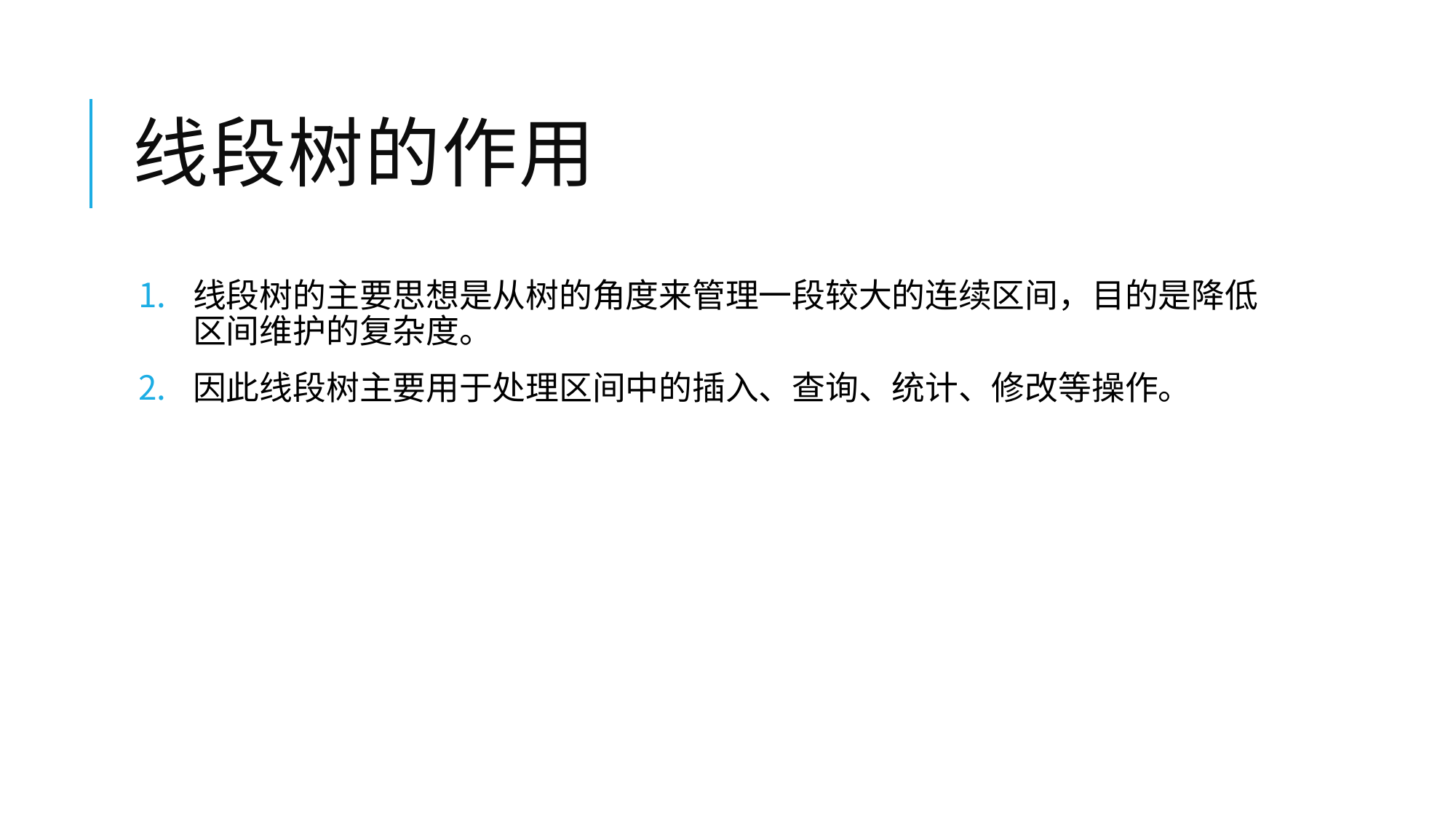

# 线段树的作用
线段树的主要思想是从树的角度来管理一段较大的连续区间，目的是降低区间维护的复杂度。
因此线段树主要用于处理区间中的插入、查询、统计、修改等操作。